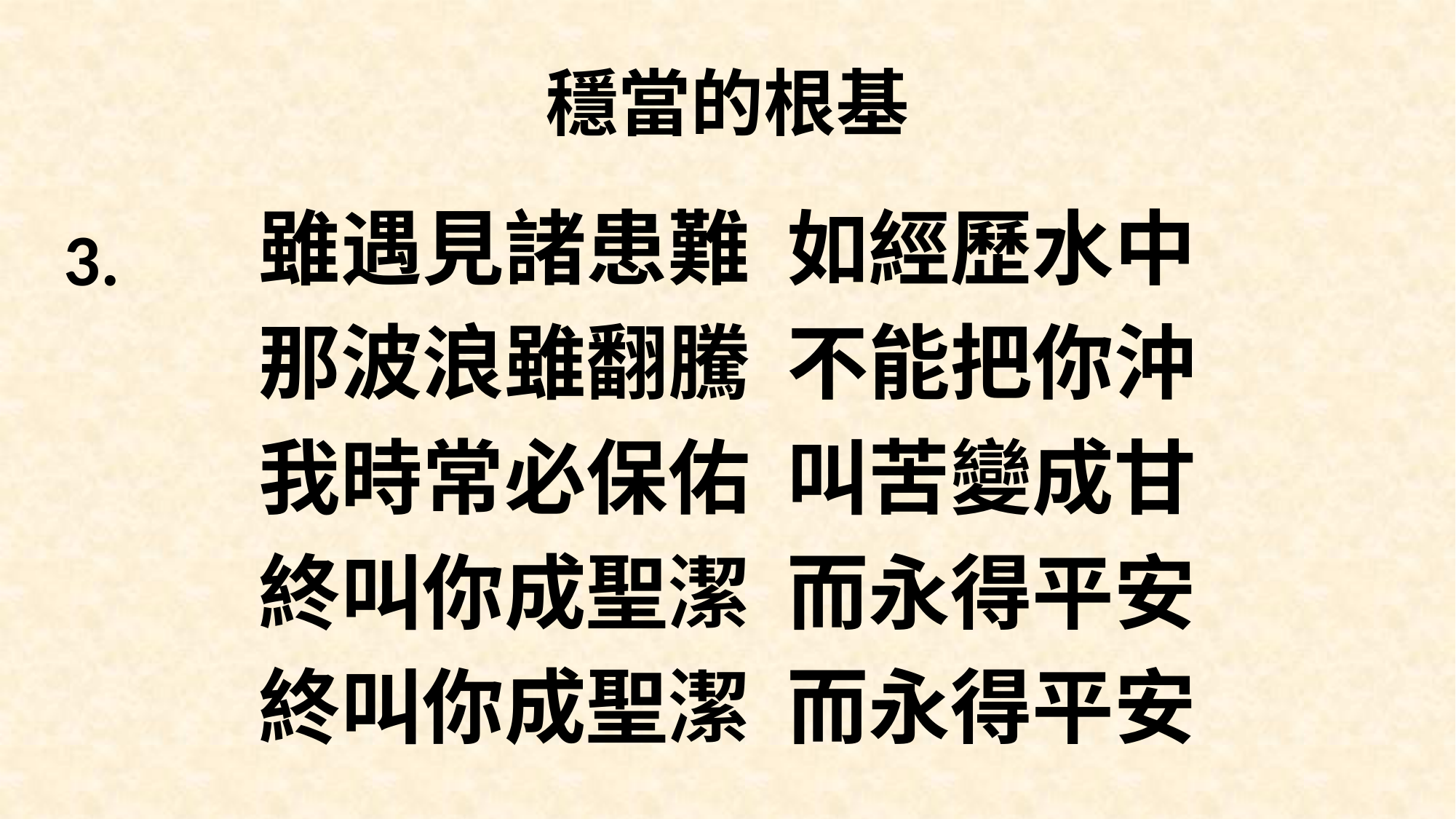

# 穩當的根基
雖遇見諸患難  如經歷水中
那波浪雖翻騰  不能把你沖
我時常必保佑  叫苦變成甘
終叫你成聖潔  而永得平安
終叫你成聖潔  而永得平安
3.